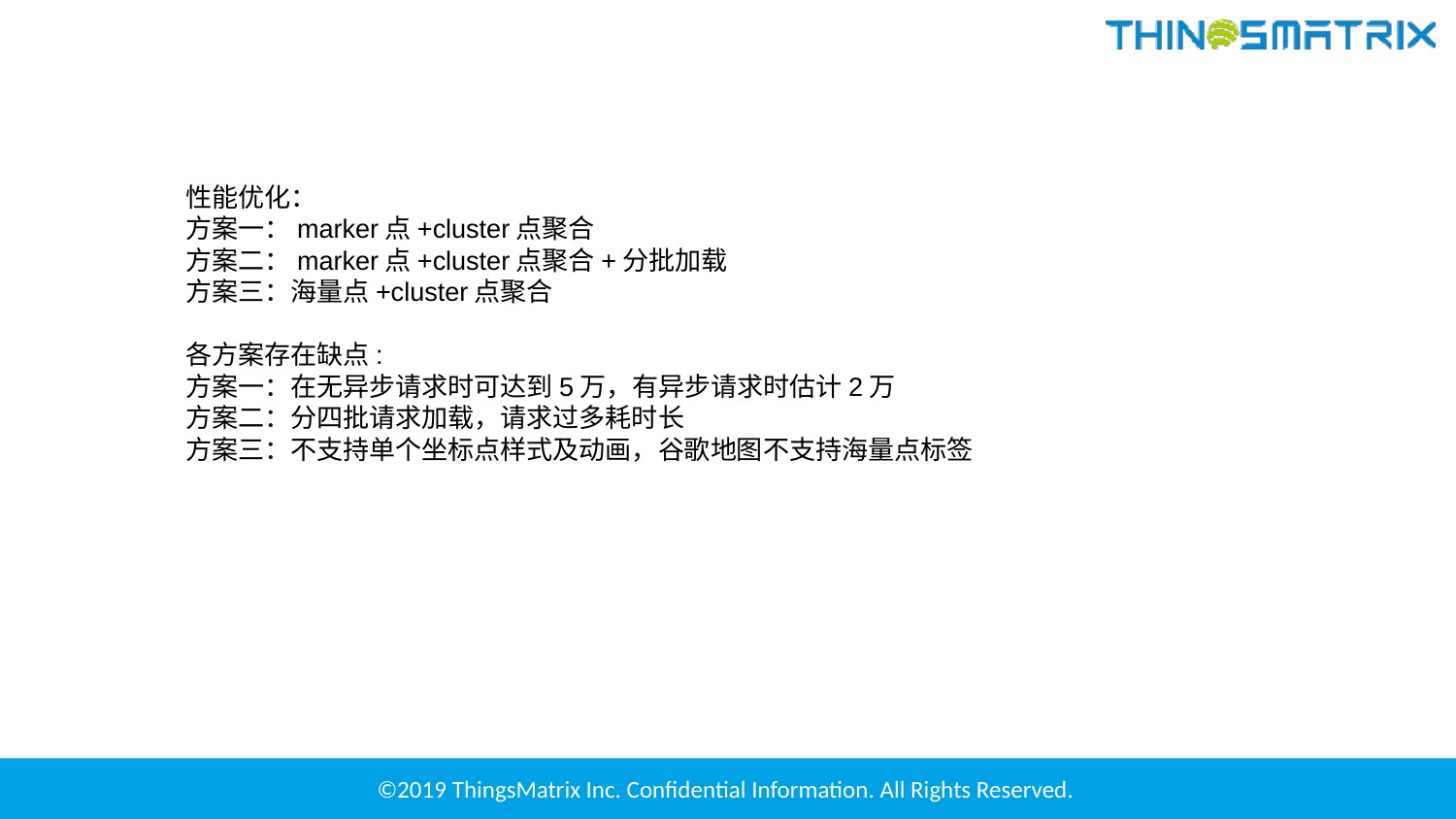

性能优化：
方案一：marker点+cluster点聚合
方案二：marker点+cluster点聚合+分批加载
方案三：海量点+cluster点聚合

各方案存在缺点:
方案一：在无异步请求时可达到5万，有异步请求时估计2万
方案二：分四批请求加载，请求过多耗时长
方案三：不支持单个坐标点样式及动画，谷歌地图不支持海量点标签